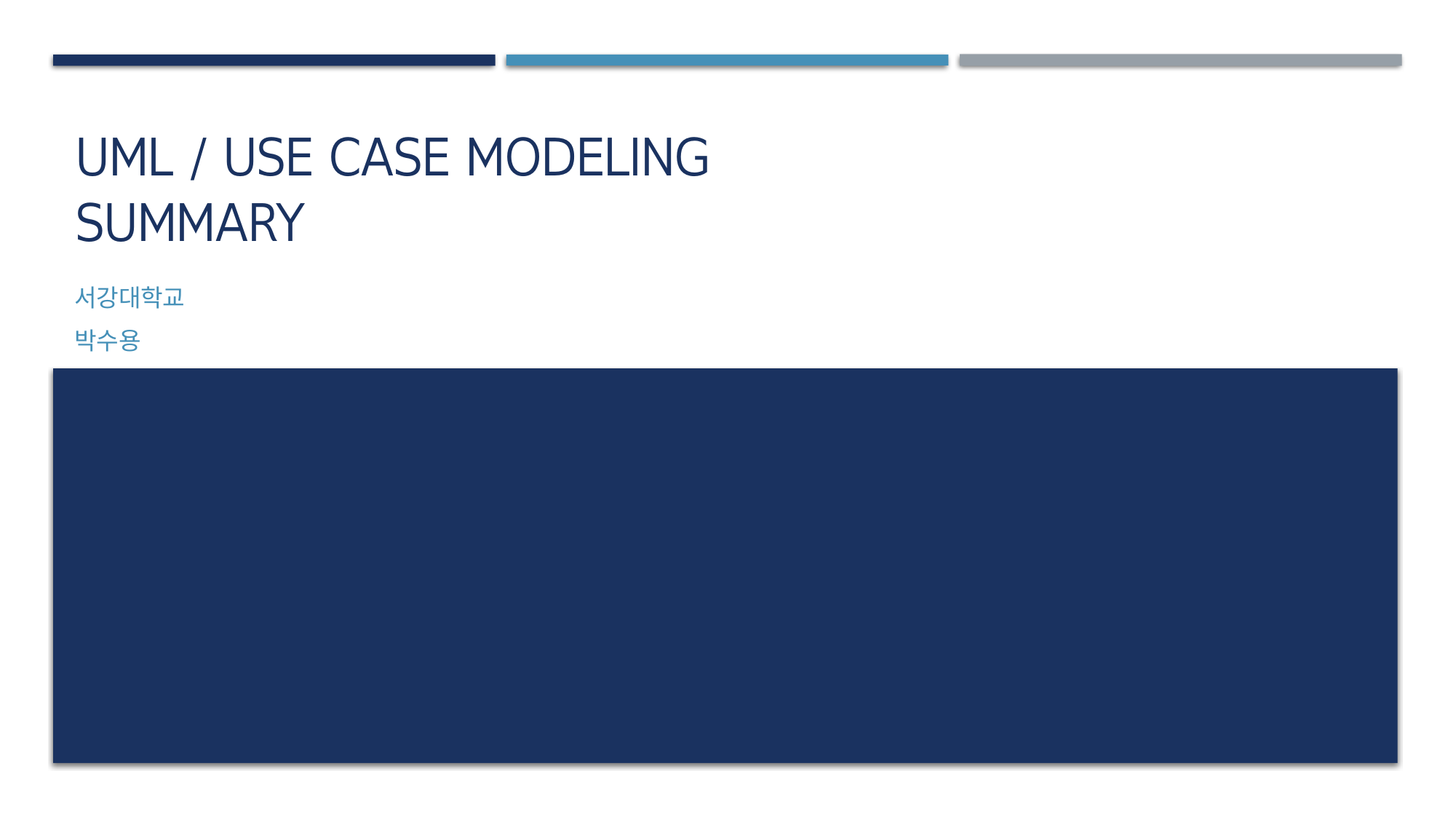

# UML / Use case Modeling Summary
서강대학교
박수용